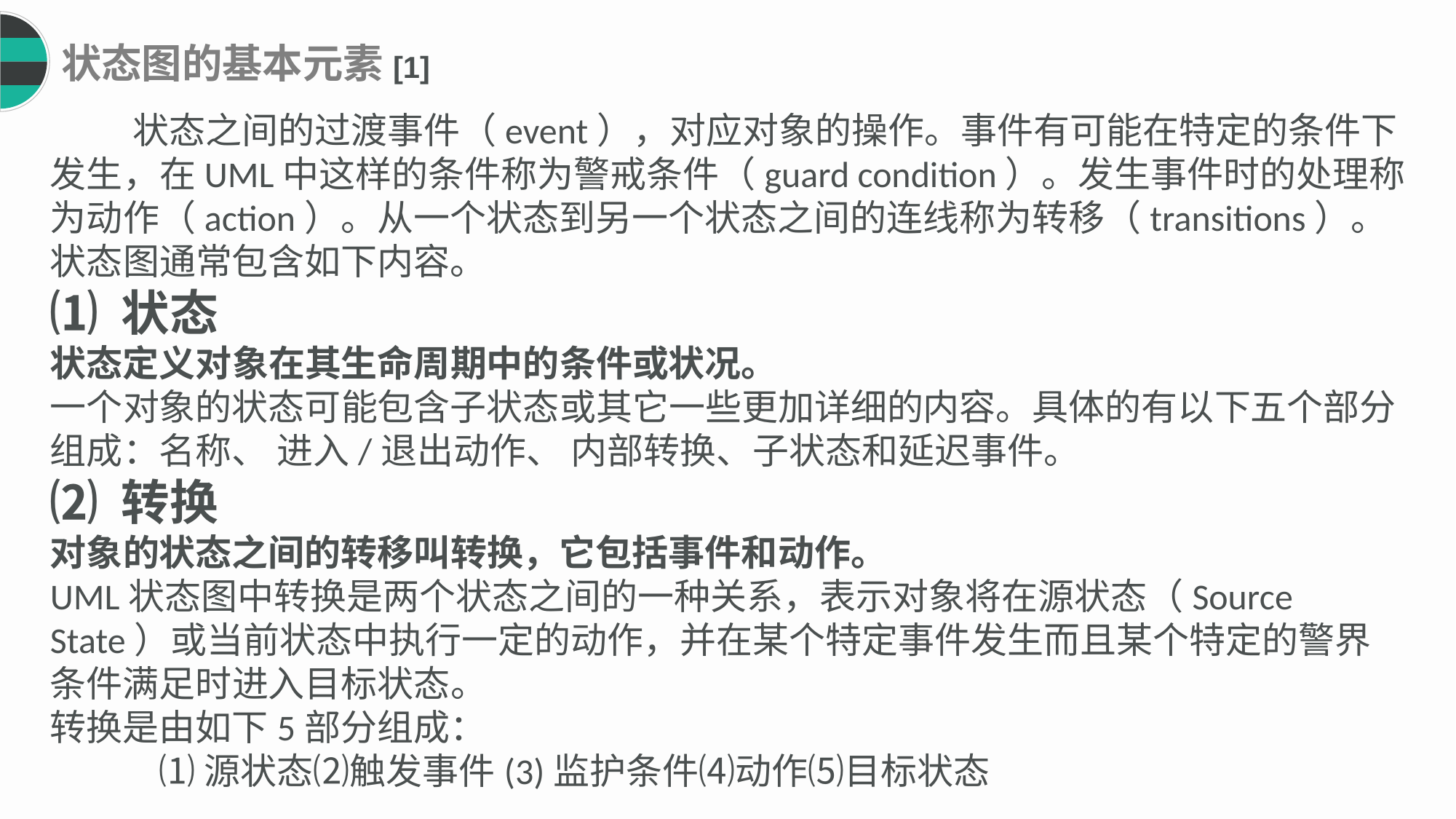

状态图的基本元素[1]
         状态之间的过渡事件（event），对应对象的操作。事件有可能在特定的条件下发生，在UML中这样的条件称为警戒条件（guard condition）。发生事件时的处理称为动作（action）。从一个状态到另一个状态之间的连线称为转移（transitions）。状态图通常包含如下内容。
⑴ 状态
状态定义对象在其生命周期中的条件或状况。
一个对象的状态可能包含子状态或其它一些更加详细的内容。具体的有以下五个部分组成：名称、 进入/退出动作、 内部转换、子状态和延迟事件。
⑵ 转换
对象的状态之间的转移叫转换，它包括事件和动作。
UML状态图中转换是两个状态之间的一种关系，表示对象将在源状态（Source State）或当前状态中执行一定的动作，并在某个特定事件发生而且某个特定的警界条件满足时进入目标状态。
转换是由如下5部分组成：
	⑴源状态⑵触发事件(3)监护条件⑷动作⑸目标状态